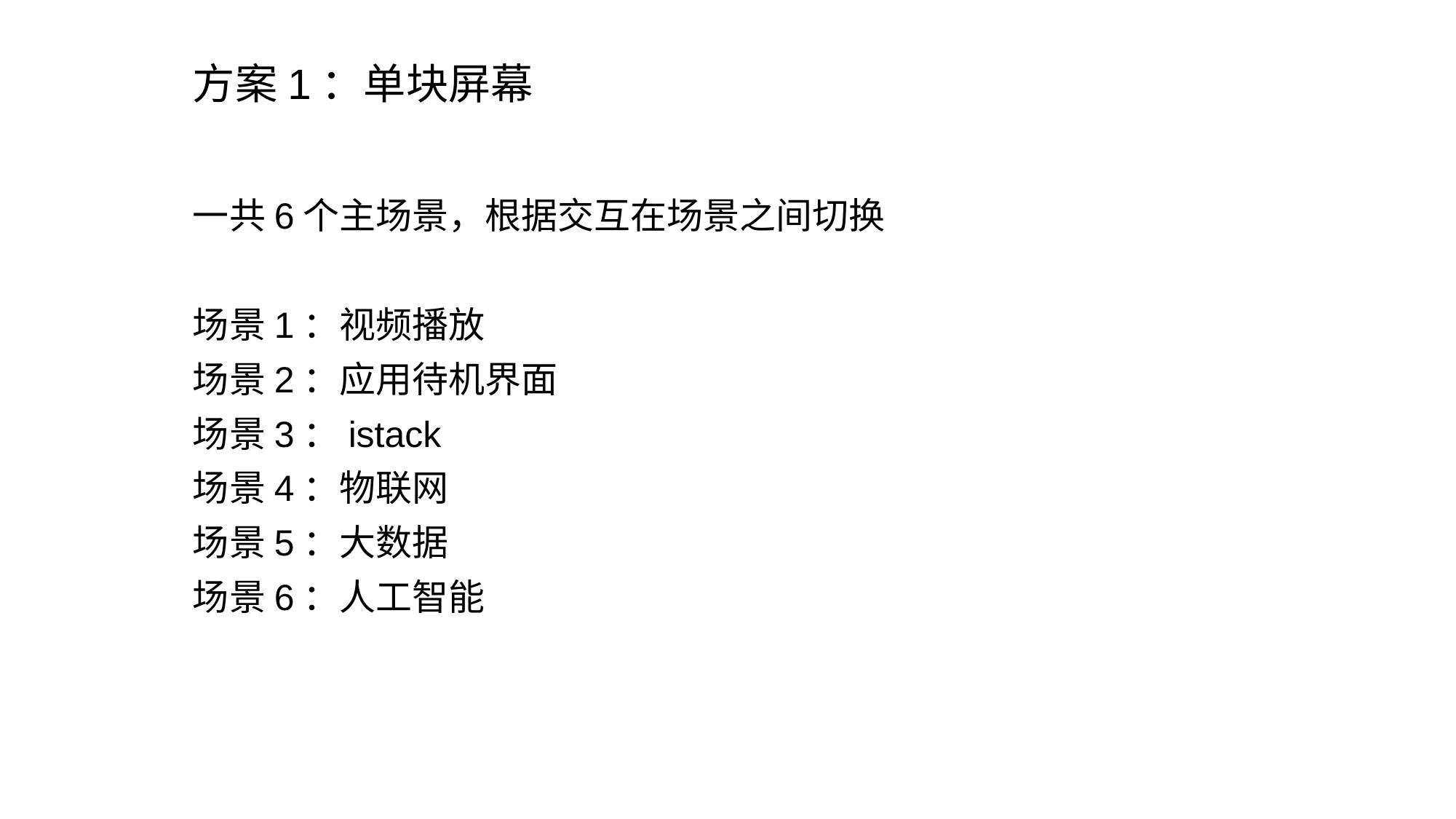

# 方案1：单块屏幕
一共6个主场景，根据交互在场景之间切换

场景1：视频播放
场景2：应用待机界面
场景3：istack
场景4：物联网
场景5：大数据
场景6：人工智能